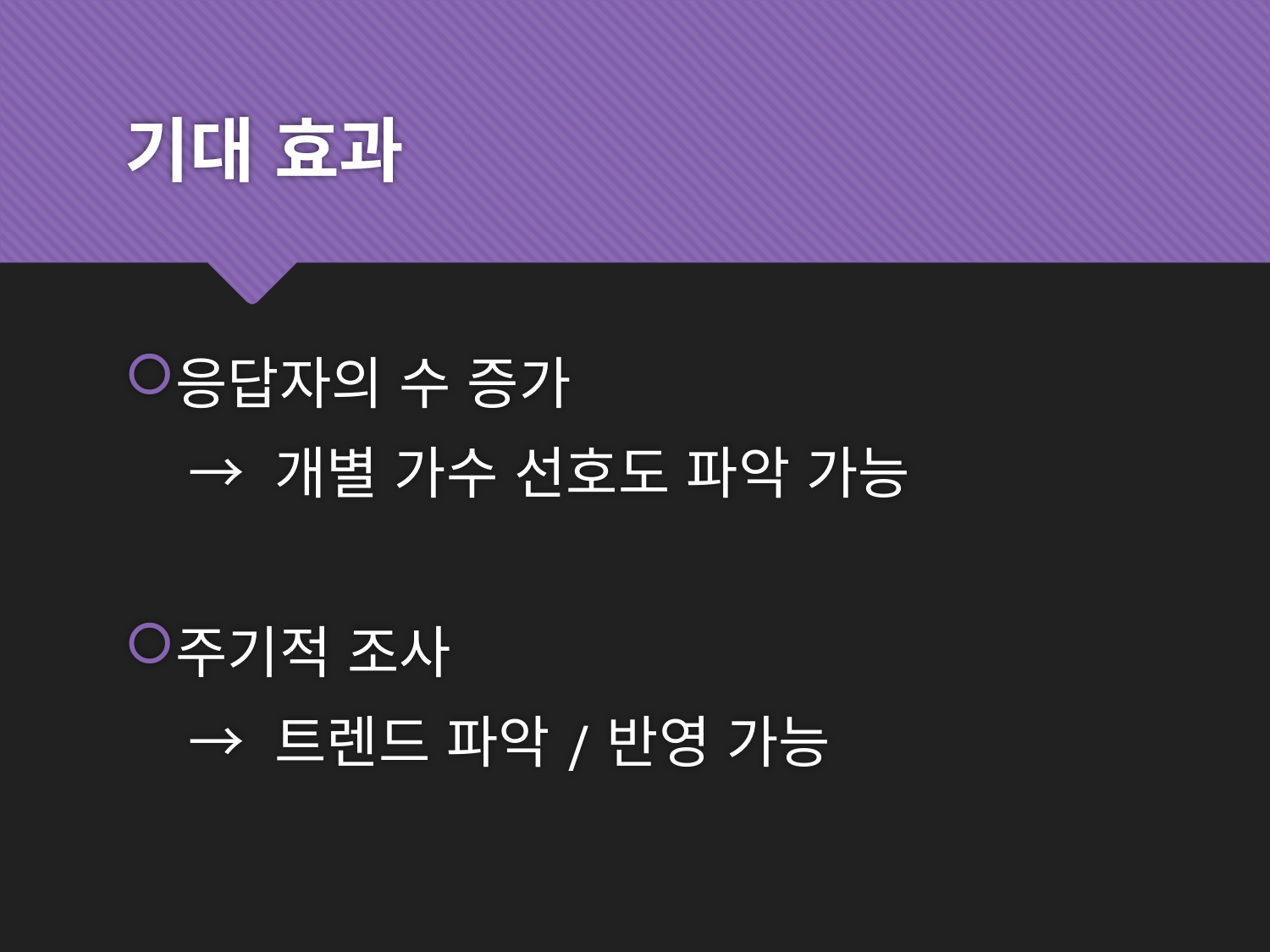

# 기대 효과
응답자의 수 증가
    → 개별 가수 선호도 파악 가능

주기적 조사
    → 트렌드 파악/반영 가능